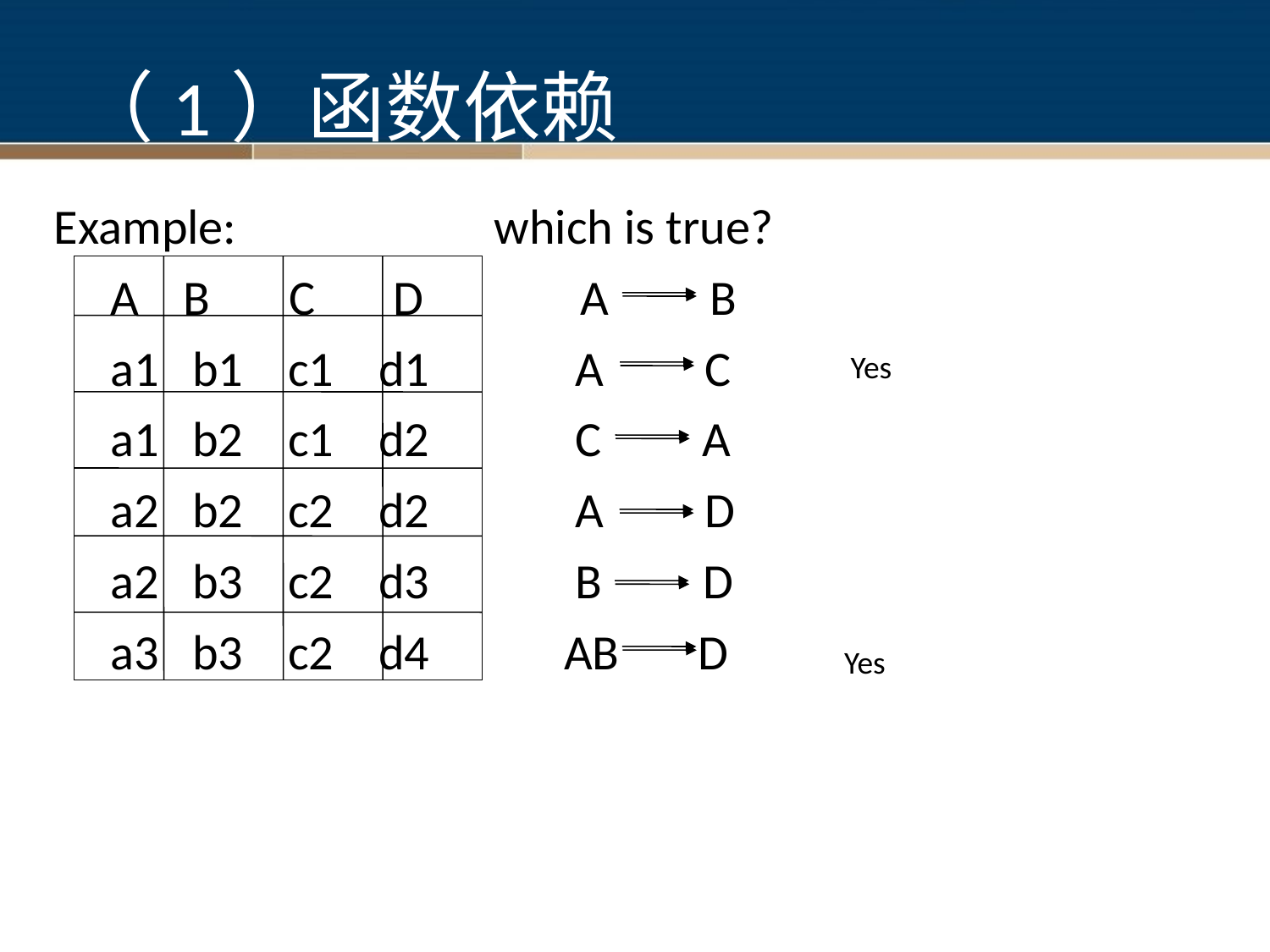

# （1）函数依赖
Example:                       which is true?
     A    B       C       D              A         B
     a1   b1    c1    d1             A         C
     a1   b2    c1    d2             C         A
     a2   b2    c2    d2             A         D
     a2   b3    c2    d3             B         D
     a3   b3    c2    d4            AB       D

Yes

Yes